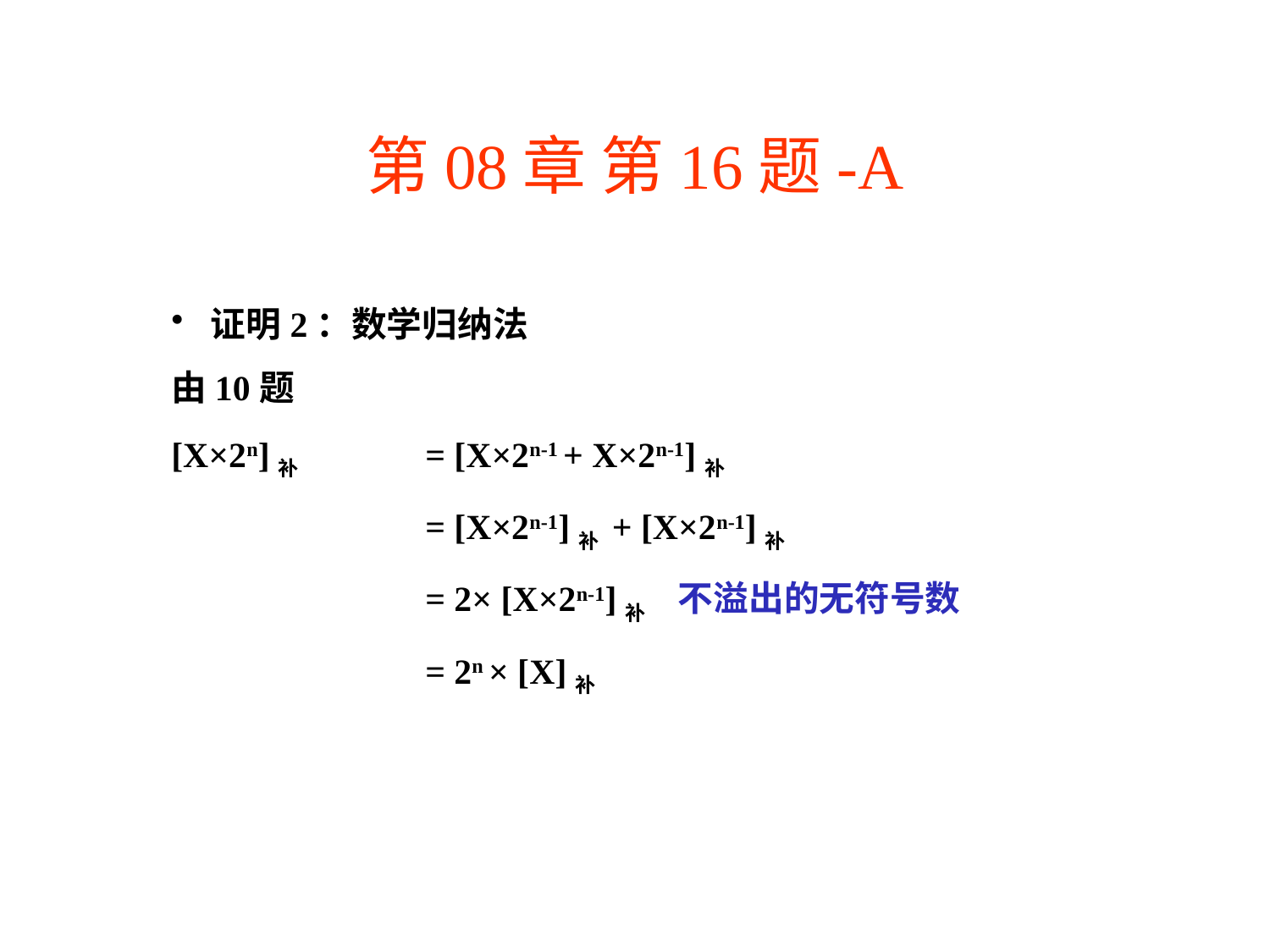

# 第08章 第16题-A
证明2：数学归纳法
由10题
[X×2n]补 	= [X×2n-1 + X×2n-1]补
		= [X×2n-1]补 + [X×2n-1]补
		= 2× [X×2n-1]补    不溢出的无符号数
		= 2n × [X]补